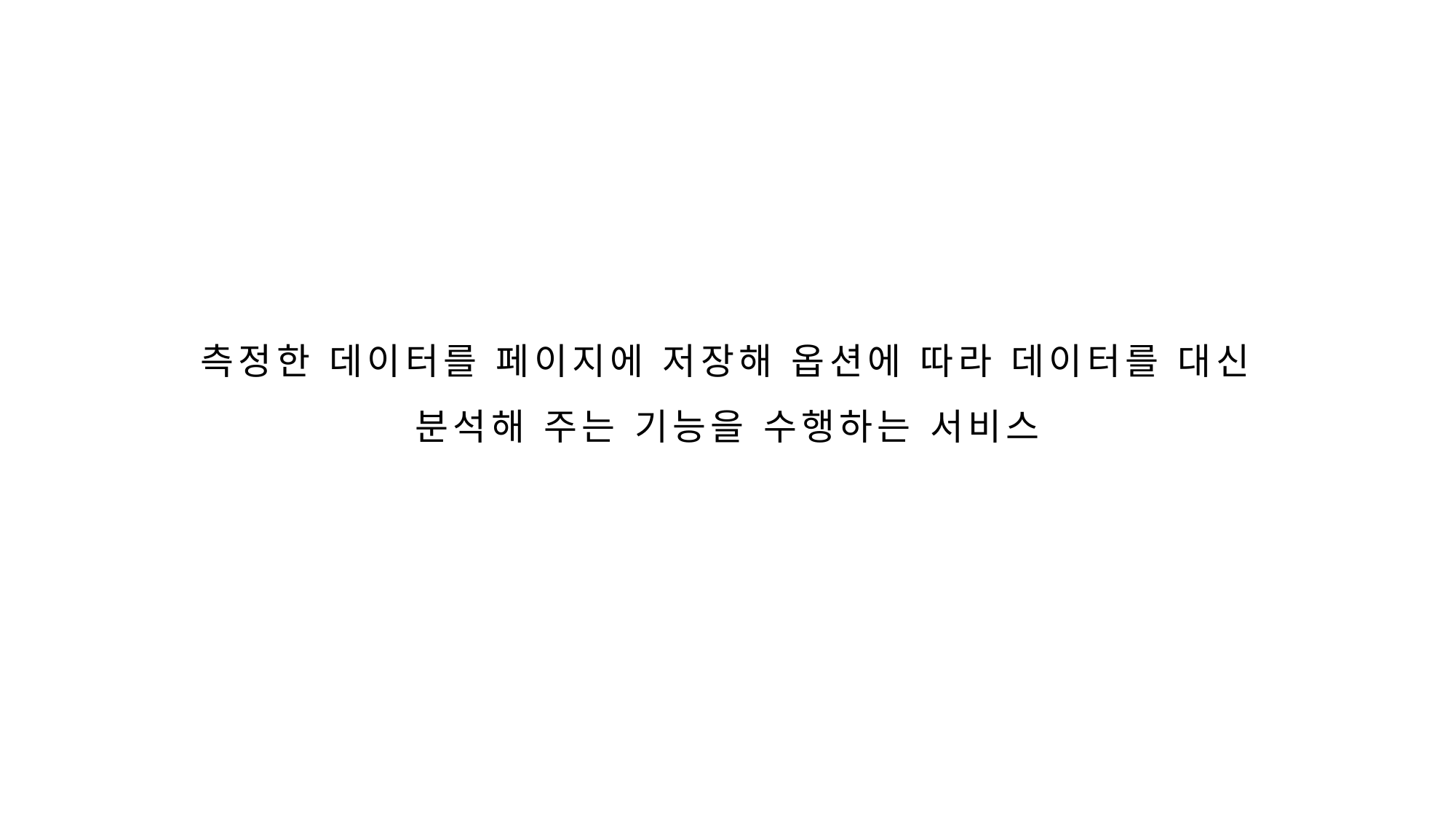

측정한 데이터를 페이지에 저장해 옵션에 따라 데이터를 대신 분석해 주는 기능을 수행하는 서비스